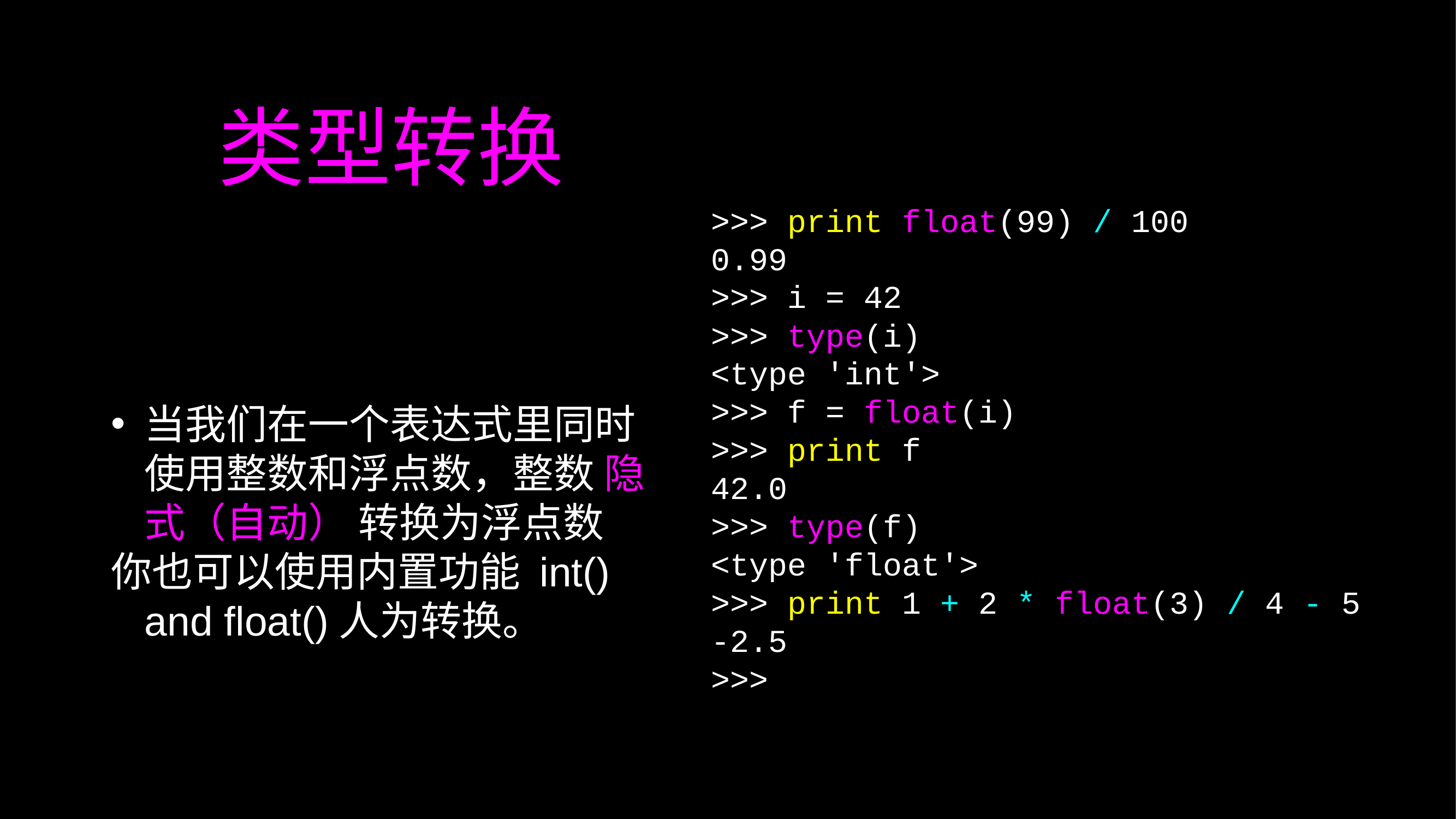

# 类型转换
>>> print float(99) / 100
0.99
>>> i = 42
>>> type(i)
<type 'int'>
>>> f = float(i)
>>> print f
42.0
>>> type(f)
<type 'float'>
>>> print 1 + 2 * float(3) / 4 - 5
-2.5
>>>
当我们在一个表达式里同时使用整数和浮点数，整数 隐式（自动） 转换为浮点数
你也可以使用内置功能 int() and float()人为转换。